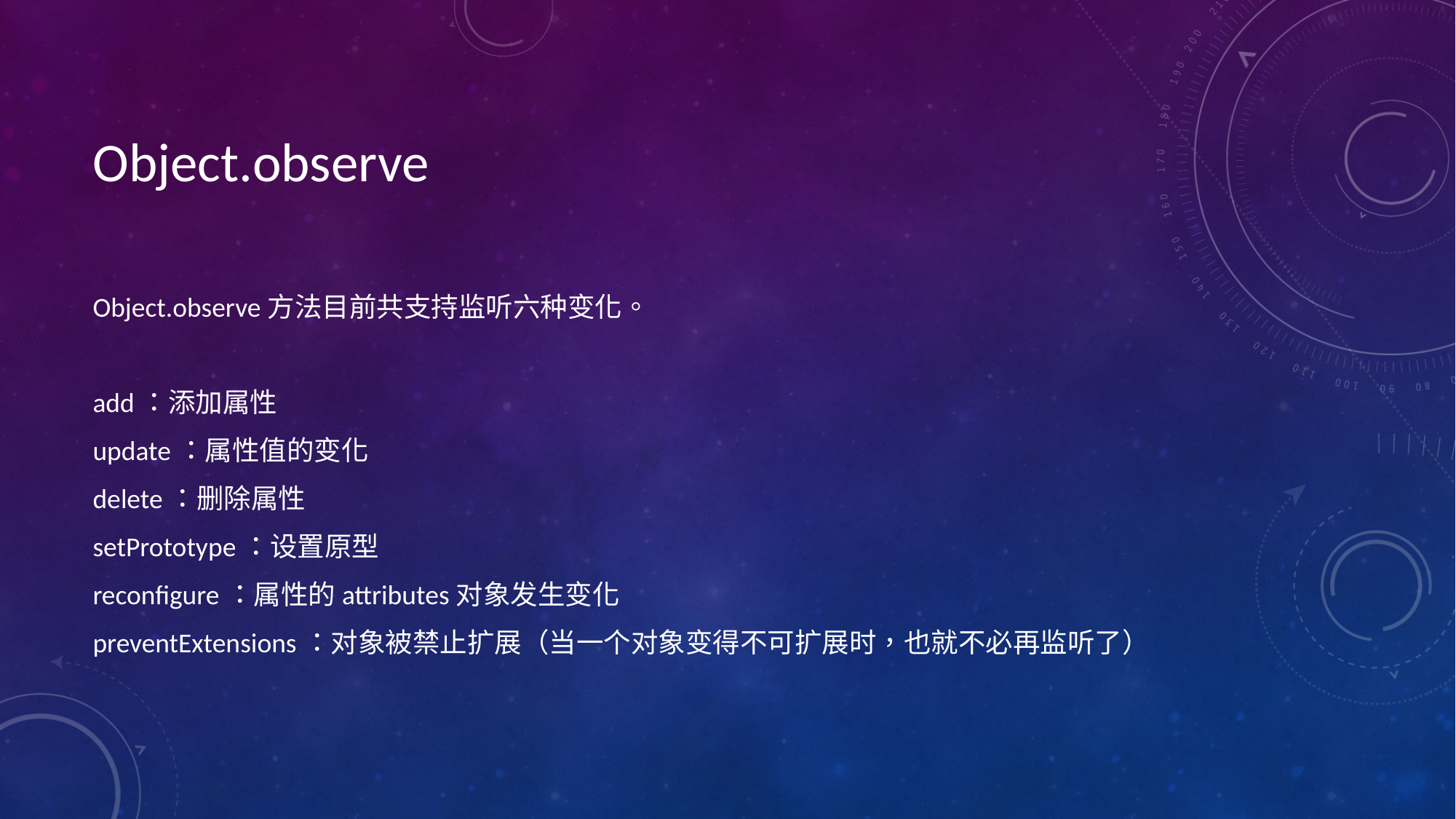

# Object.observe
Object.observe方法目前共支持监听六种变化。

add：添加属性
update：属性值的变化
delete：删除属性
setPrototype：设置原型
reconfigure：属性的attributes对象发生变化
preventExtensions：对象被禁止扩展（当一个对象变得不可扩展时，也就不必再监听了）